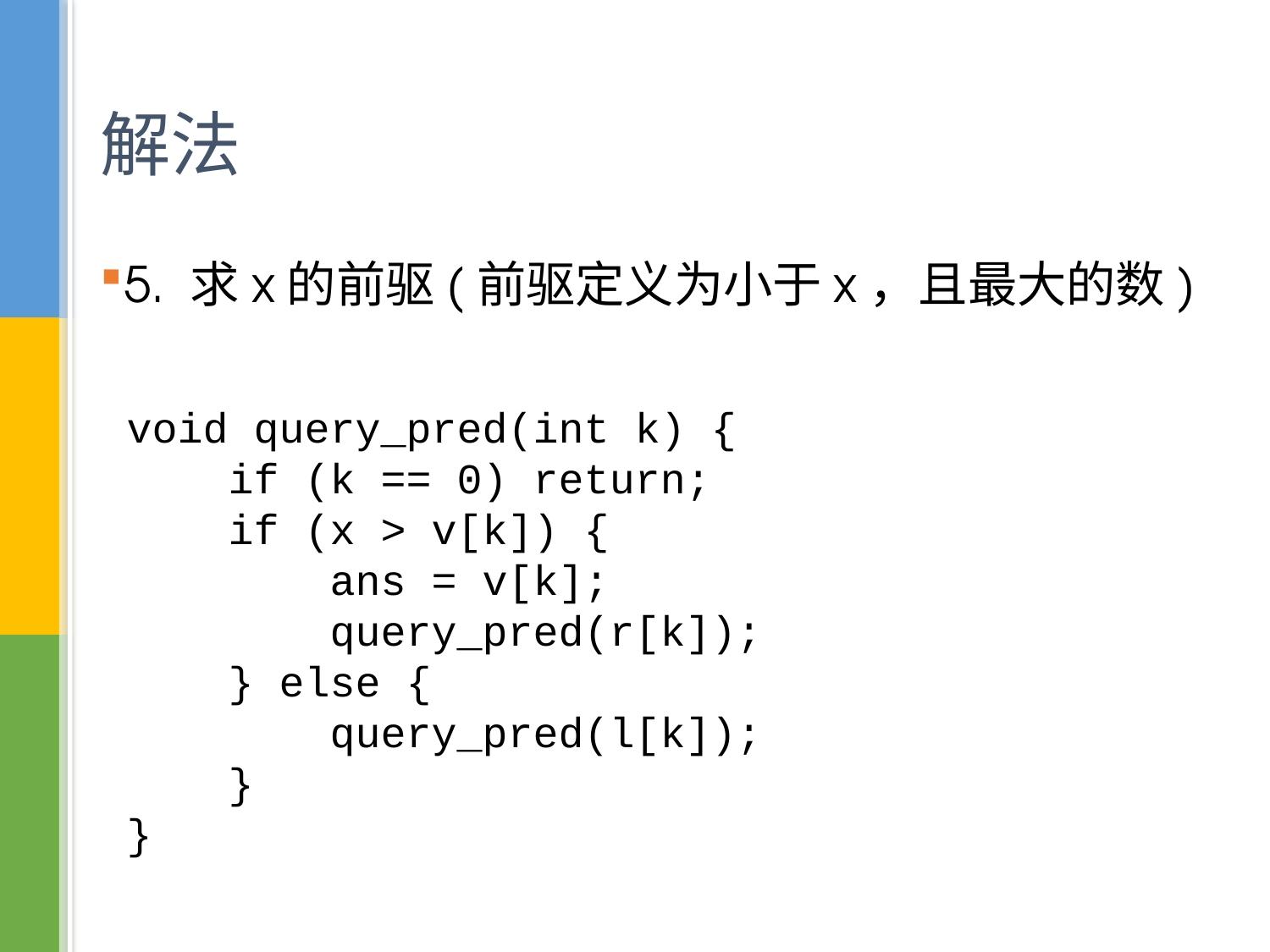

# 解法
5. 求x的前驱(前驱定义为小于x，且最大的数)

void query_pred(int k) {
    if (k == 0) return;
    if (x > v[k]) {
        ans = v[k];
        query_pred(r[k]);
    } else {
        query_pred(l[k]);
    }
}